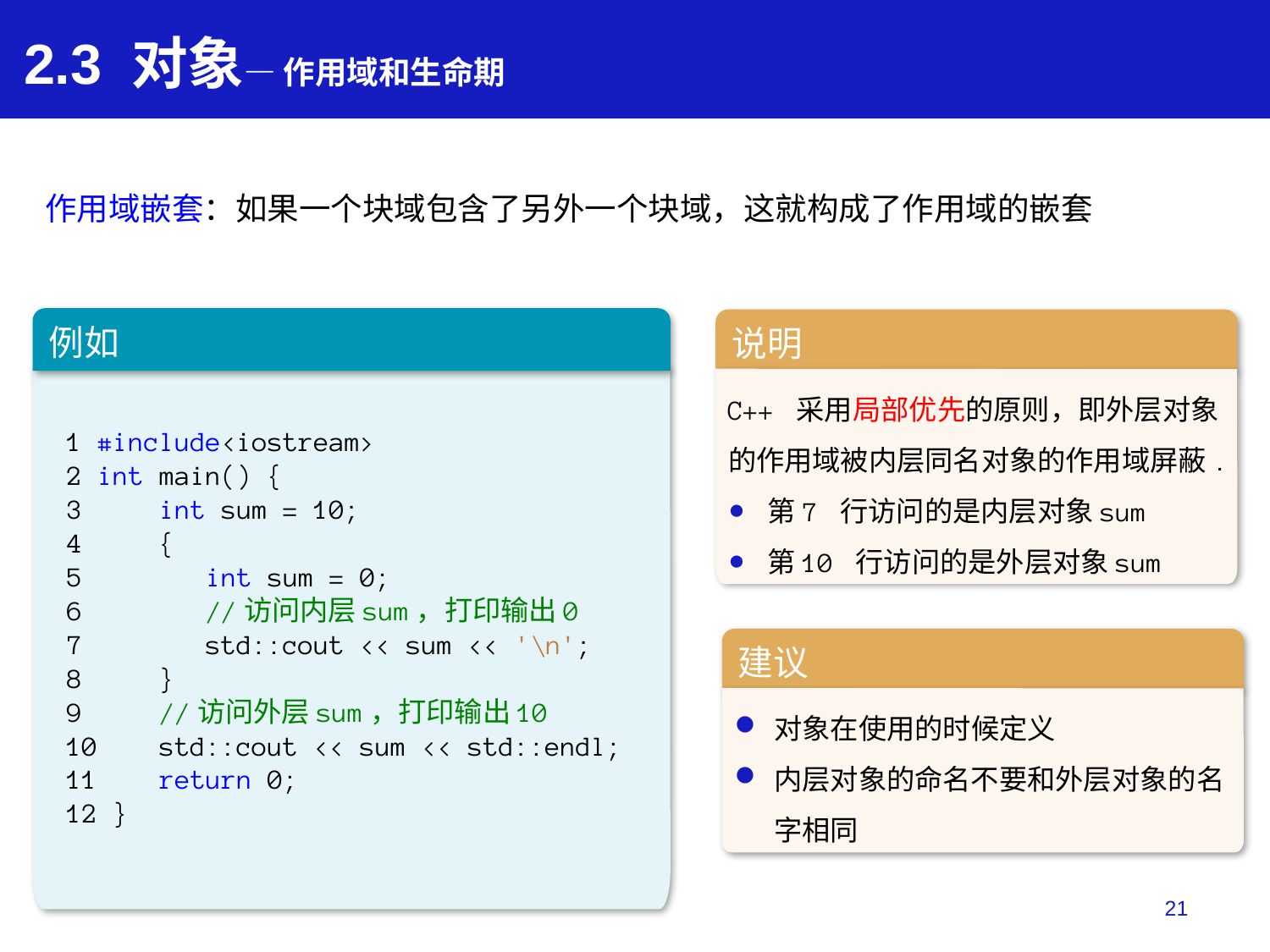

2.3 对象— 作用域和生命期
作用域嵌套：如果一个块域包含了另外一个块域，这就构成了作用域的嵌套
例如
说明

C++ 采用局部优先的原则，即外层对象的作用域被内层同名对象的作用域屏蔽.
第7 行访问的是内层对象sum
第10 行访问的是外层对象sum
1 #include<iostream>
2 int main() {
3     int sum = 10;
4     {
5        int sum = 0;
6        //访问内层sum，打印输出0
7        std::cout << sum << '\n';
8     }
9     //访问外层sum，打印输出10
10    std::cout << sum << std::endl;
11    return 0;
12 }
建议
对象在使用的时候定义
内层对象的命名不要和外层对象的名字相同
21